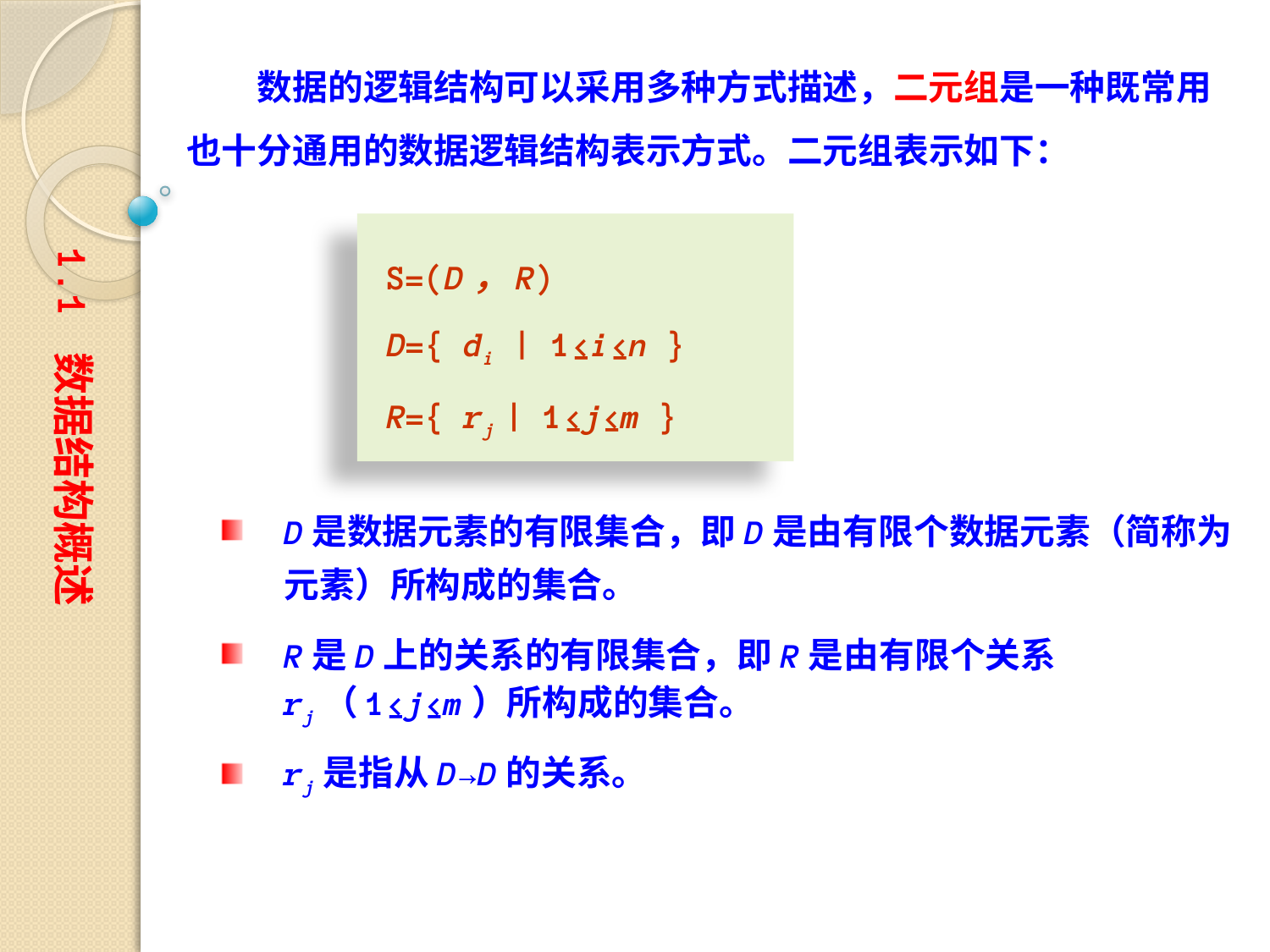

数据的逻辑结构可以采用多种方式描述，二元组是一种既常用也十分通用的数据逻辑结构表示方式。二元组表示如下：
S=(D，R)
D={ di | 1≤i≤n }
R={ rj | 1≤j≤m }
1.1 数据结构概述
D是数据元素的有限集合，即D是由有限个数据元素（简称为元素）所构成的集合。
R是D上的关系的有限集合，即R是由有限个关系rj（1≤j≤m）所构成的集合。
rj是指从D→D的关系。